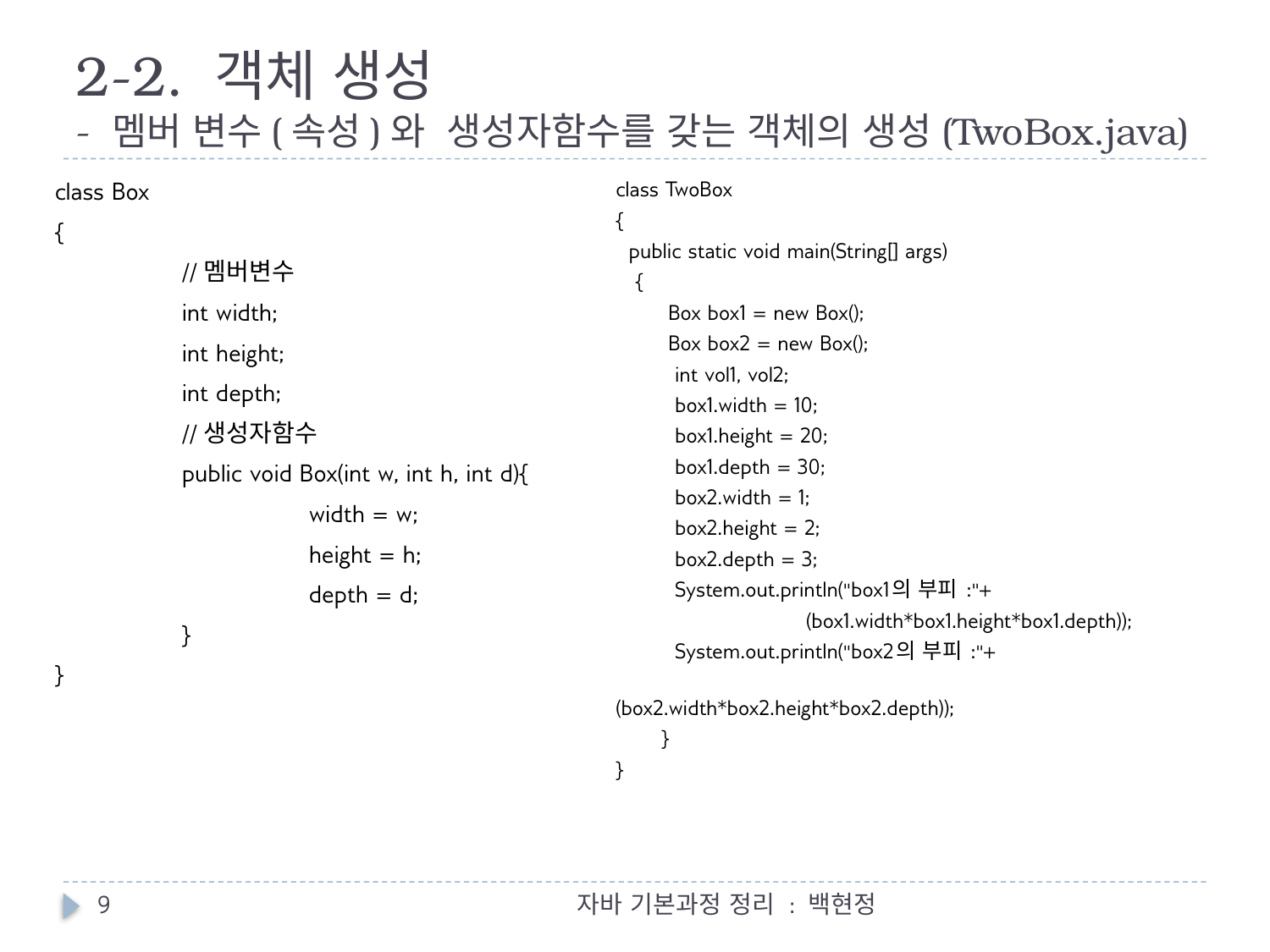

# 2-2. 객체 생성 - 멤버 변수(속성)와  생성자함수를 갖는 객체의 생성(TwoBox.java)
class Box
{
	//멤버변수
	int width;
	int height;
	int depth;
	//생성자함수
	public void Box(int w, int h, int d){
		width = w;
		height = h;
		depth = d;
	}
}
class TwoBox
{
  public static void main(String[] args)
   {
        Box box1 = new Box();
        Box box2 = new Box();
         int vol1, vol2;
         box1.width = 10;
         box1.height = 20;
         box1.depth = 30;
         box2.width = 1;
         box2.height = 2;
         box2.depth = 3;
         System.out.println("box1의 부피 :"+
                             (box1.width*box1.height*box1.depth));
         System.out.println("box2의 부피 :"+
                             (box2.width*box2.height*box2.depth));
       }
}

9
자바 기본과정 정리 : 백현정